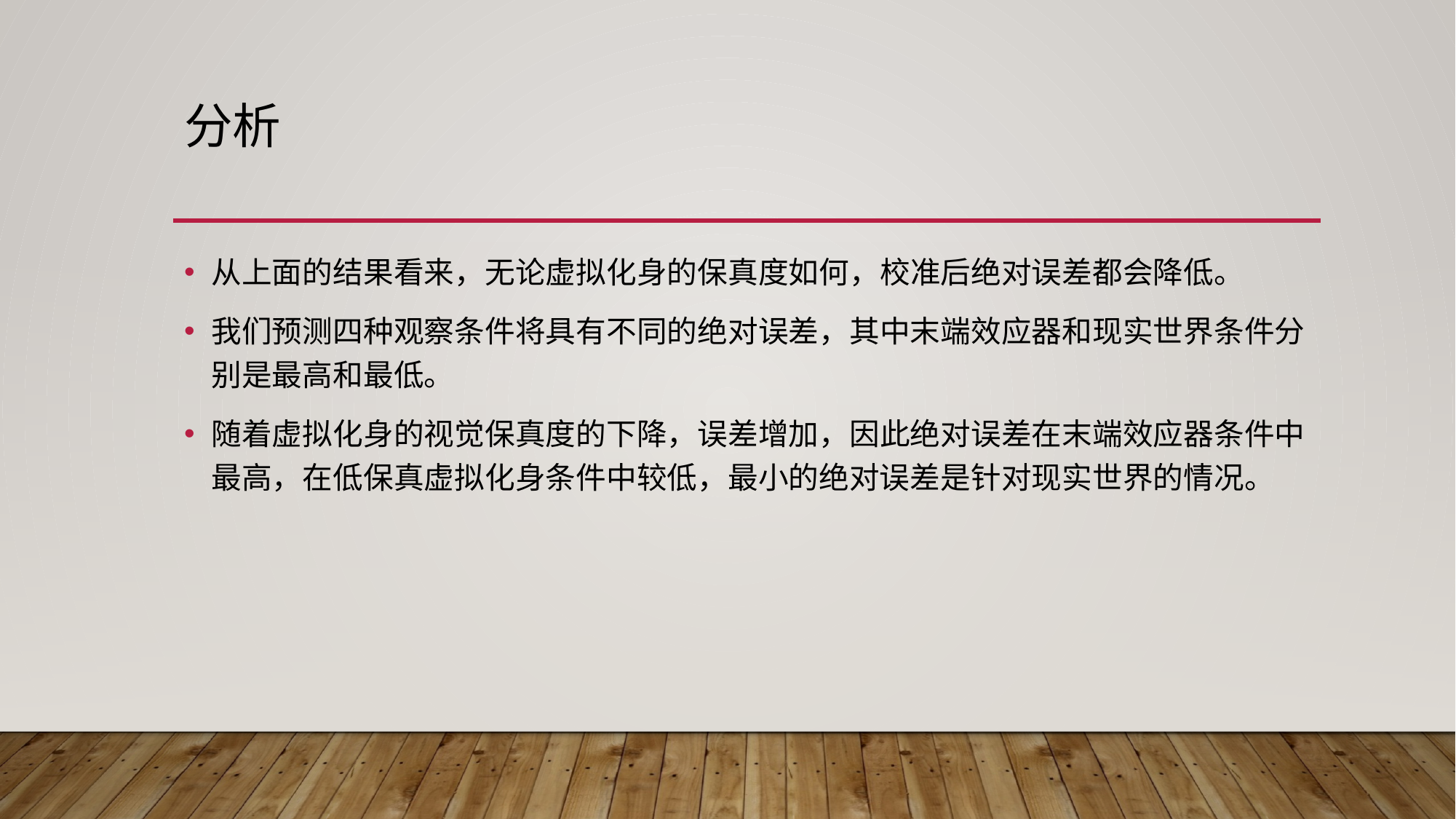

# 分析
从上面的结果看来，无论虚拟化身的保真度如何，校准后绝对误差都会降低。
我们预测四种观察条件将具有不同的绝对误差，其中末端效应器和现实世界条件分别是最高和最低。
随着虚拟化身的视觉保真度的下降，误差增加，因此绝对误差在末端效应器条件中最高，在低保真虚拟化身条件中较低，最小的绝对误差是针对现实世界的情况。